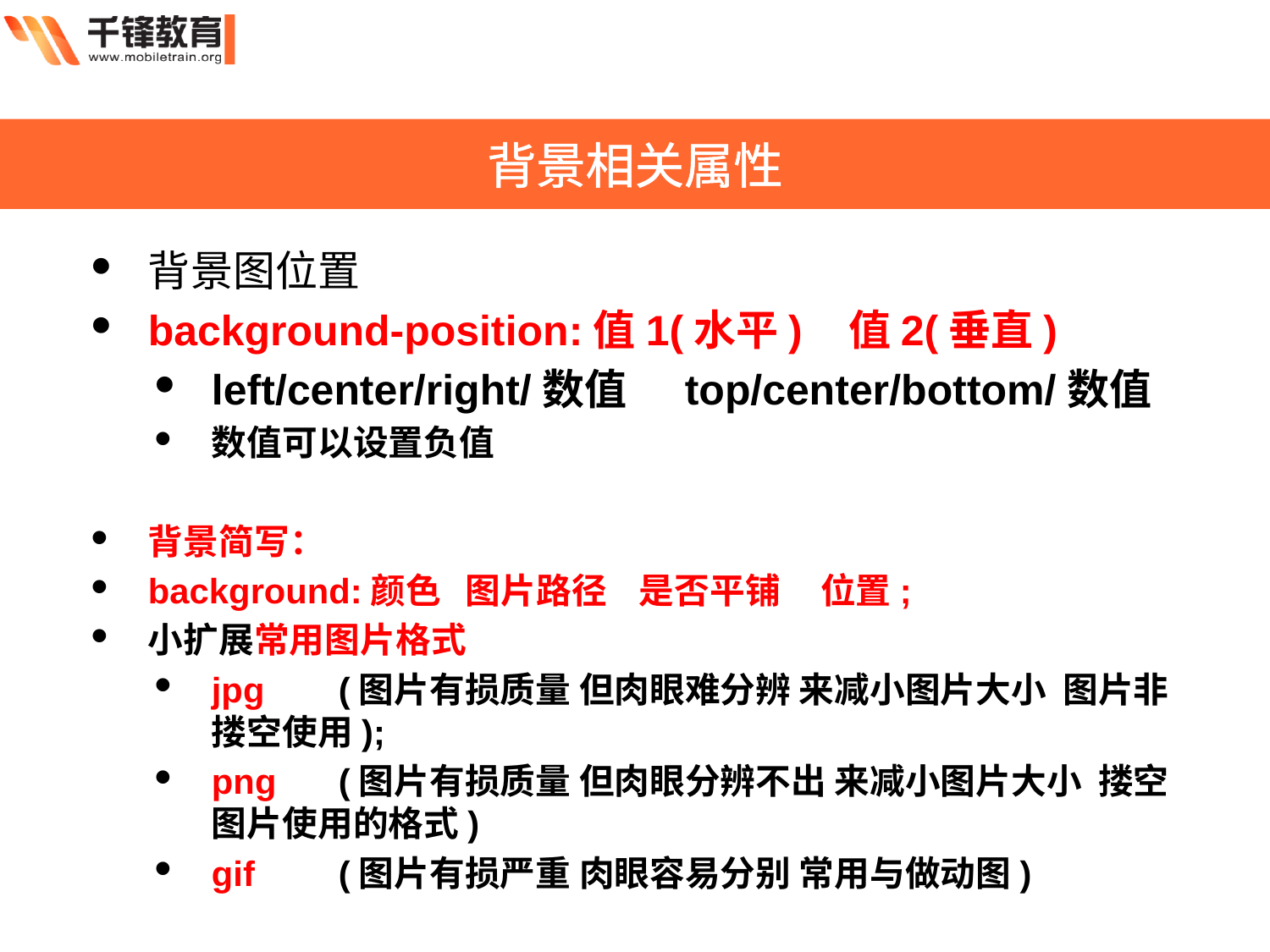

背景相关属性
背景图位置
background-position:值1(水平)   值2(垂直)
left/center/right/数值     top/center/bottom/数值
数值可以设置负值

背景简写：
background:颜色   图片路径    是否平铺     位置;
小扩展常用图片格式
jpg  	(图片有损质量 但肉眼难分辨 来减小图片大小  图片非搂空使用);
png	(图片有损质量 但肉眼分辨不出 来减小图片大小  搂空图片使用的格式)
gif 	(图片有损严重 肉眼容易分别 常用与做动图)